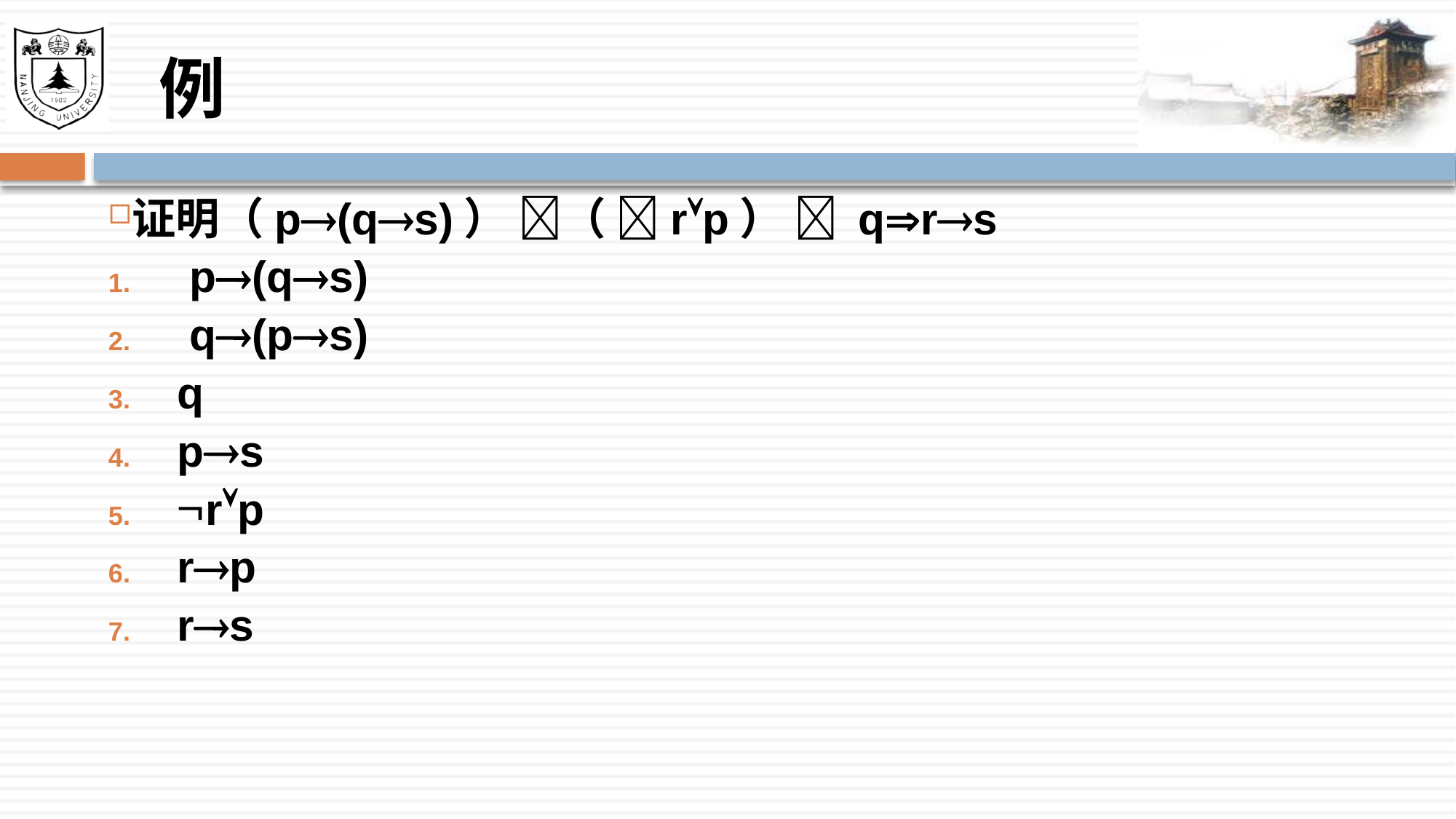

# 例
证明（p→(q→s)） ∧（ ¬r∨p） ∧ q⇒r→s
 	 p→(q→s)
 	 q→(p→s)
 	q
 	p→s
 	¬r∨p
 	r→p
 	r→s